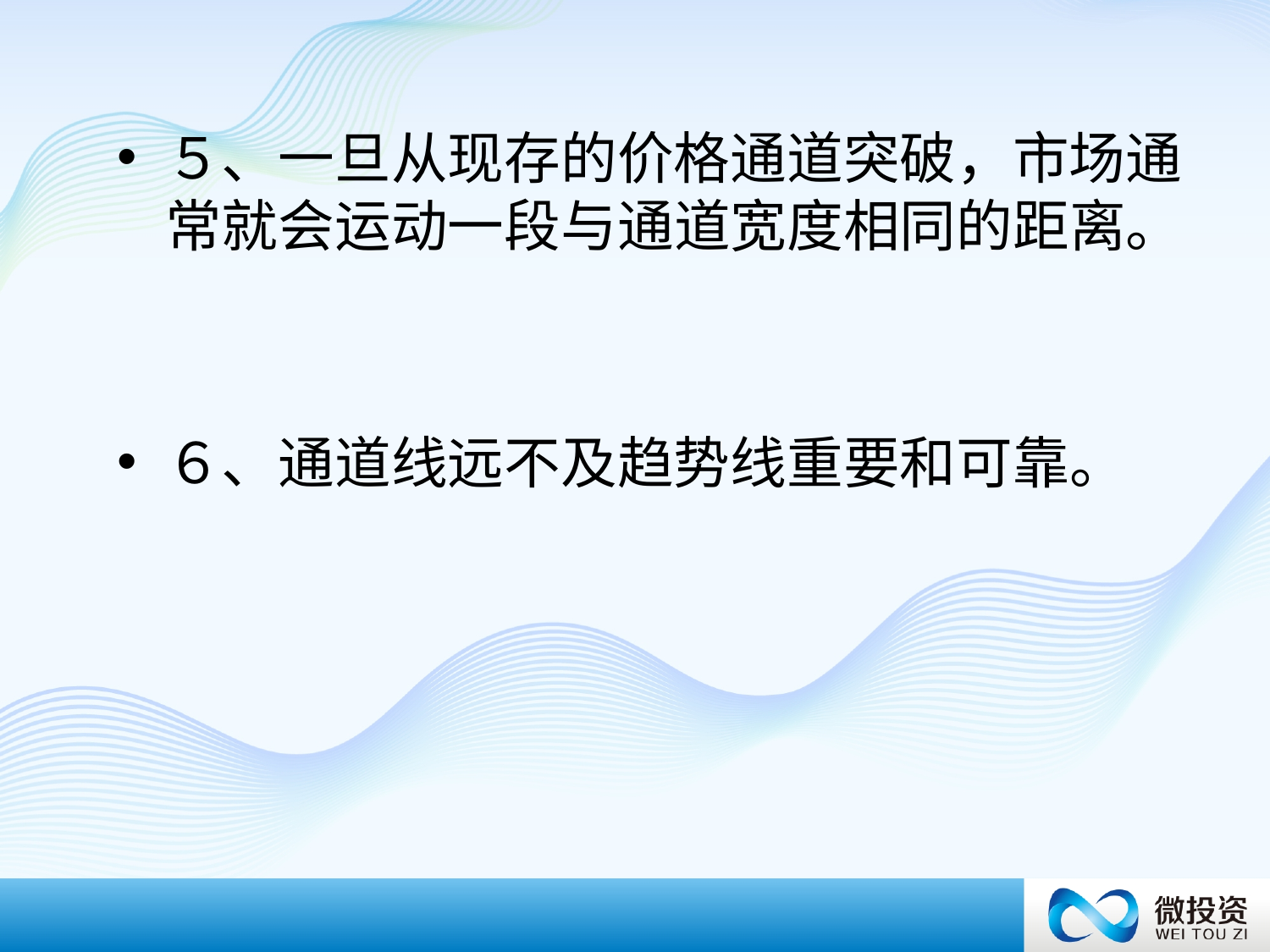

５、一旦从现存的价格通道突破，市场通常就会运动一段与通道宽度相同的距离。

６、通道线远不及趋势线重要和可靠。